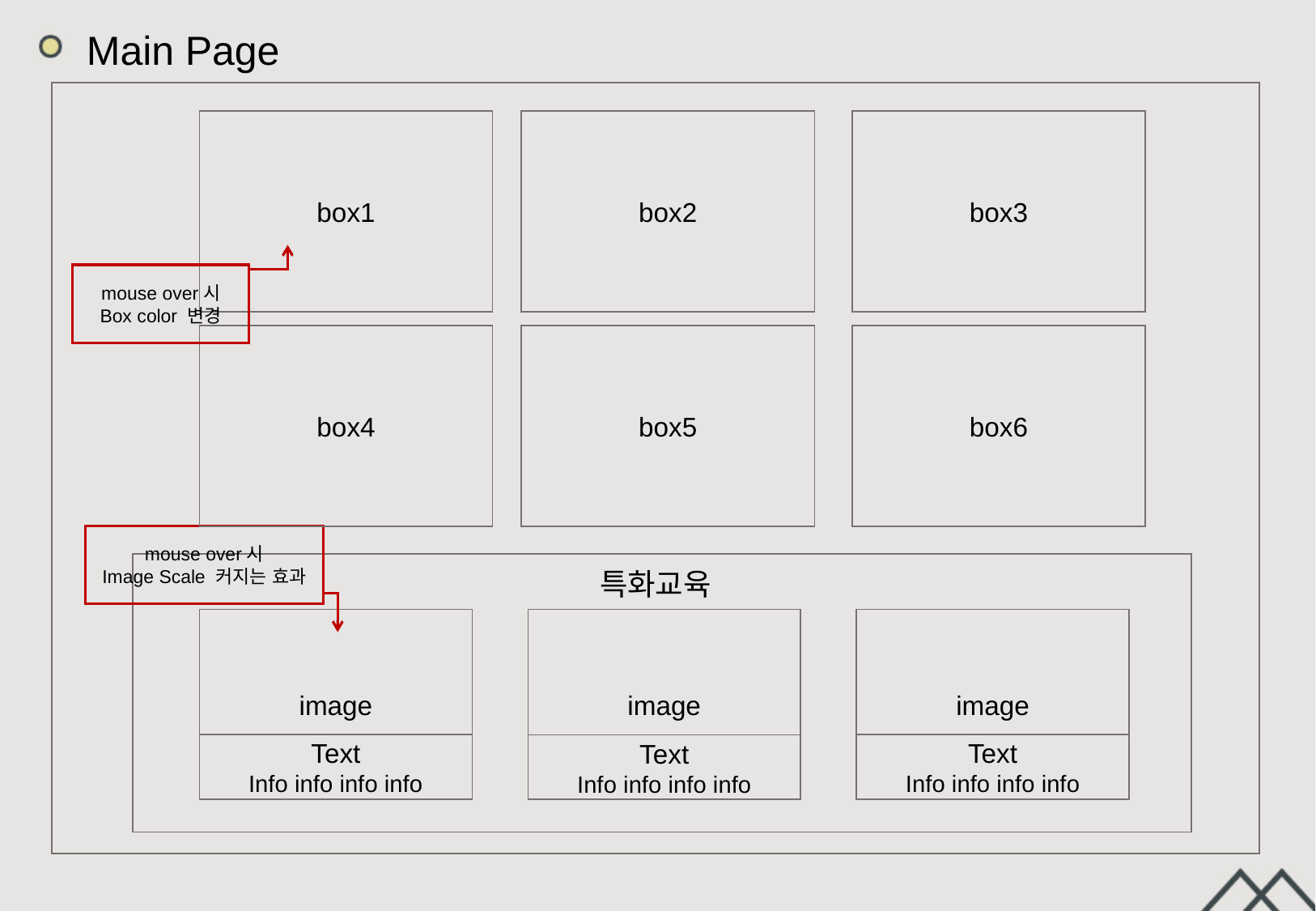

Main Page

box1
box2
box3
mouse over시
Box color 변경
box4
box5
box6
mouse over시
Image Scale 커지는 효과

특화교육
image
image
image
Text
Info info info info
Text
Info info info info
Text
Info info info info